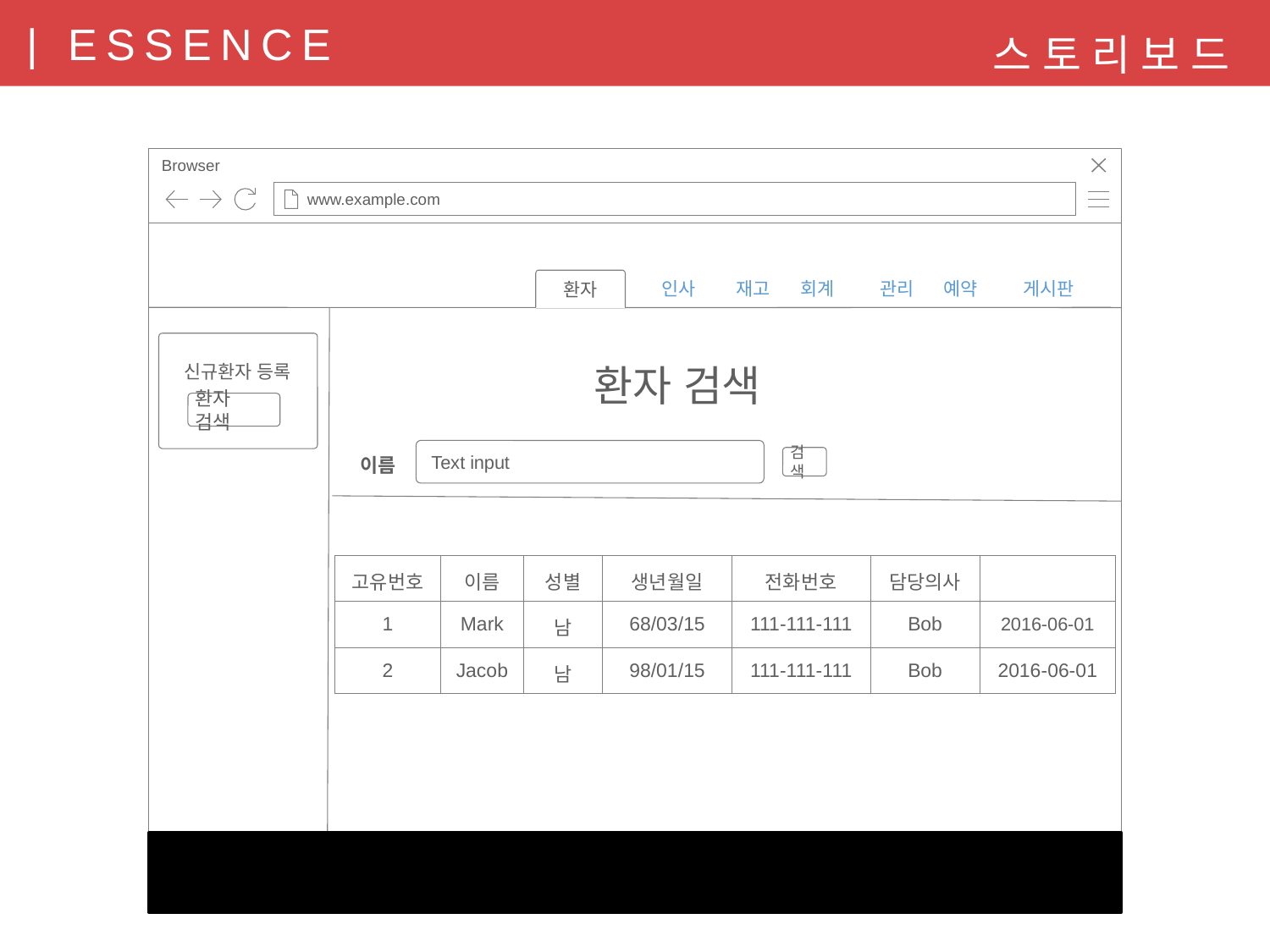

스토리보드
Browser

www.example.com

환자
인사        재고      회계         관리      예약         게시판

  신규환자 등록

환자 검색
환자 검색
Text input
이름

검색
| 고유번호 | 이름 | 성별 | 생년월일 | 전화번호 | 담당의사 |  |
| --- | --- | --- | --- | --- | --- | --- |
| 1 | Mark | 남 | 68/03/15 | 111-111-111 | Bob | 2016-06-01 |
| 2 | Jacob | 남 | 98/01/15 | 111-111-111 | Bob | 2016-06-01 |